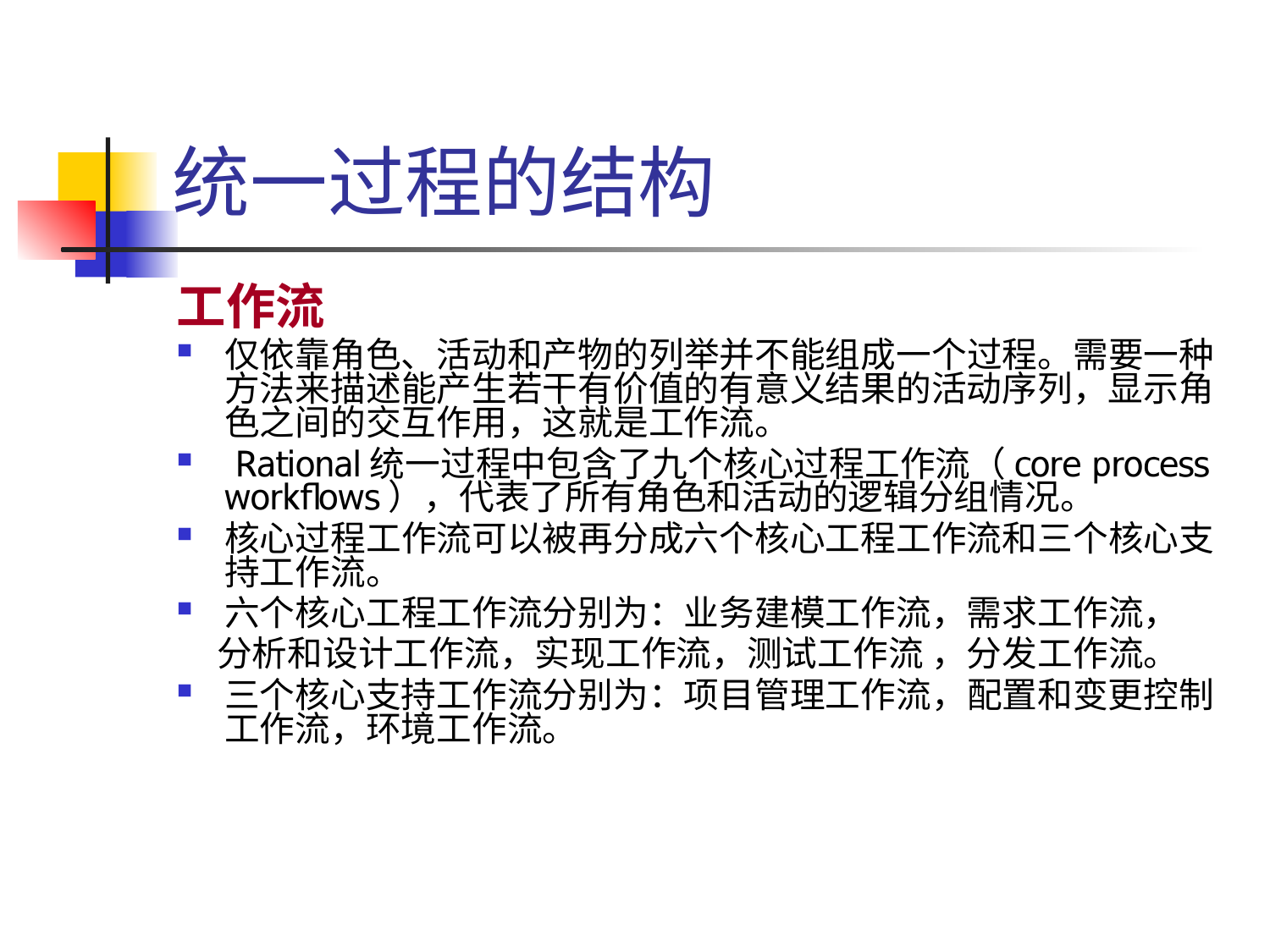

# 统一过程的结构
工作流
仅依靠角色、活动和产物的列举并不能组成一个过程。需要一种方法来描述能产生若干有价值的有意义结果的活动序列，显示角色之间的交互作用，这就是工作流。
 Rational统一过程中包含了九个核心过程工作流（core process workflows），代表了所有角色和活动的逻辑分组情况。
核心过程工作流可以被再分成六个核心工程工作流和三个核心支持工作流。
六个核心工程工作流分别为：业务建模工作流，需求工作流，
    分析和设计工作流，实现工作流，测试工作流 ，分发工作流。
三个核心支持工作流分别为：项目管理工作流，配置和变更控制工作流，环境工作流。